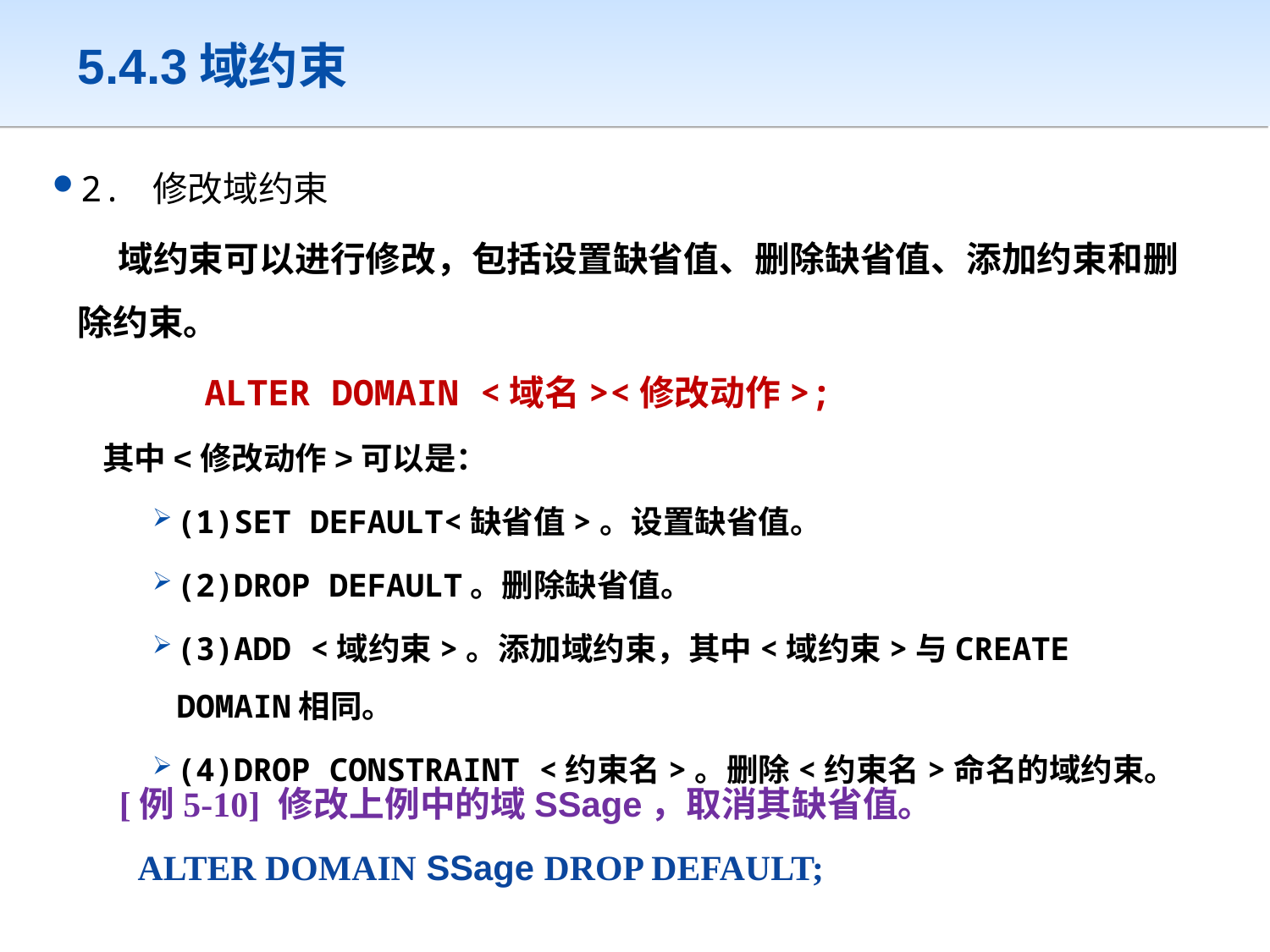

# 5.4.3域约束
2. 修改域约束
	    域约束可以进行修改，包括设置缺省值、删除缺省值、添加约束和删除约束。
		ALTER DOMAIN <域名><修改动作>;
其中<修改动作>可以是：
(1)SET DEFAULT<缺省值>。设置缺省值。
(2)DROP DEFAULT。删除缺省值。
(3)ADD <域约束>。添加域约束，其中<域约束>与CREATE DOMAIN相同。
(4)DROP CONSTRAINT <约束名>。删除<约束名>命名的域约束。

[例5-10] 修改上例中的域SSage，取消其缺省值。
ALTER DOMAIN SSage DROP DEFAULT;